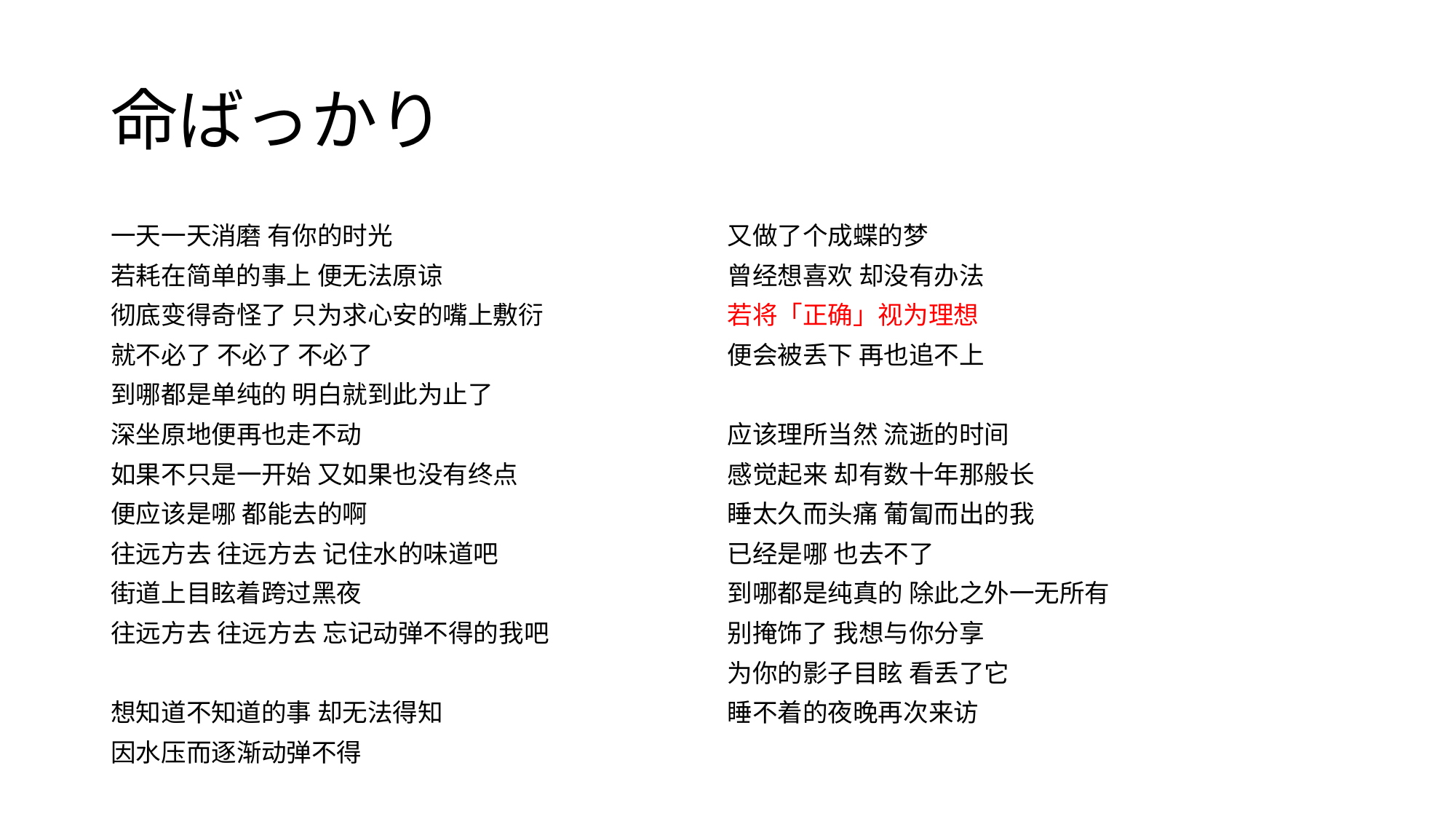

# 命ばっかり
一天一天消磨 有你的时光
若耗在简单的事上 便无法原谅
彻底变得奇怪了 只为求心安的嘴上敷衍
就不必了 不必了 不必了
到哪都是单纯的 明白就到此为止了
深坐原地便再也走不动
如果不只是一开始 又如果也没有终点
便应该是哪 都能去的啊
往远方去 往远方去 记住水的味道吧
街道上目眩着跨过黑夜
往远方去 往远方去 忘记动弹不得的我吧

想知道不知道的事 却无法得知
因水压而逐渐动弹不得
又做了个成蝶的梦
曾经想喜欢 却没有办法
若将「正确」视为理想
便会被丢下 再也追不上

应该理所当然 流逝的时间
感觉起来 却有数十年那般长
睡太久而头痛 葡匐而出的我
已经是哪 也去不了
到哪都是纯真的 除此之外一无所有
别掩饰了 我想与你分享
为你的影子目眩 看丢了它
睡不着的夜晚再次来访